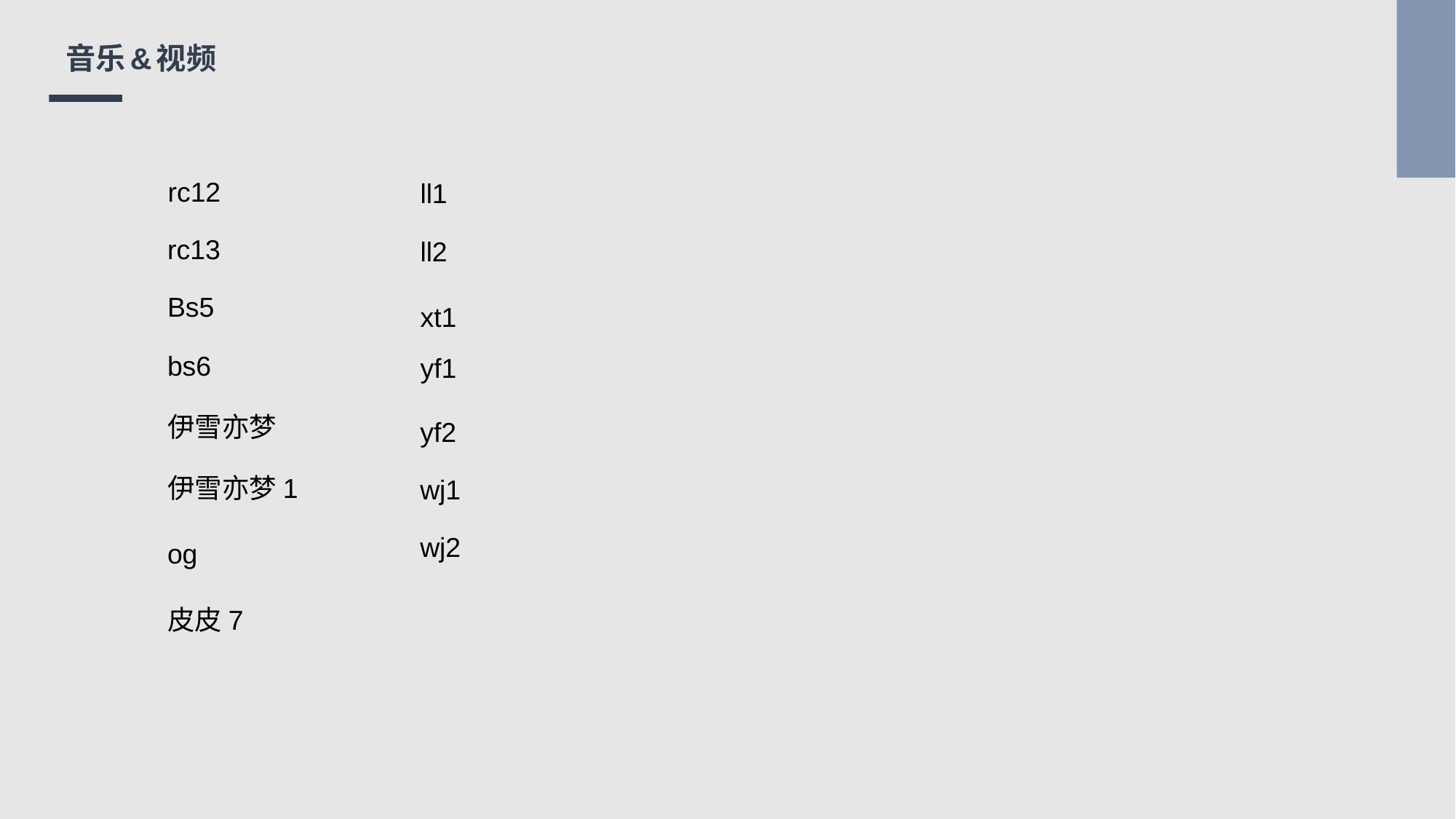

# 音乐&视频
rc12
ll1
rc13
ll2
Bs5
xt1
bs6
yf1
伊雪亦梦
yf2
伊雪亦梦1
wj1
wj2
og
皮皮7